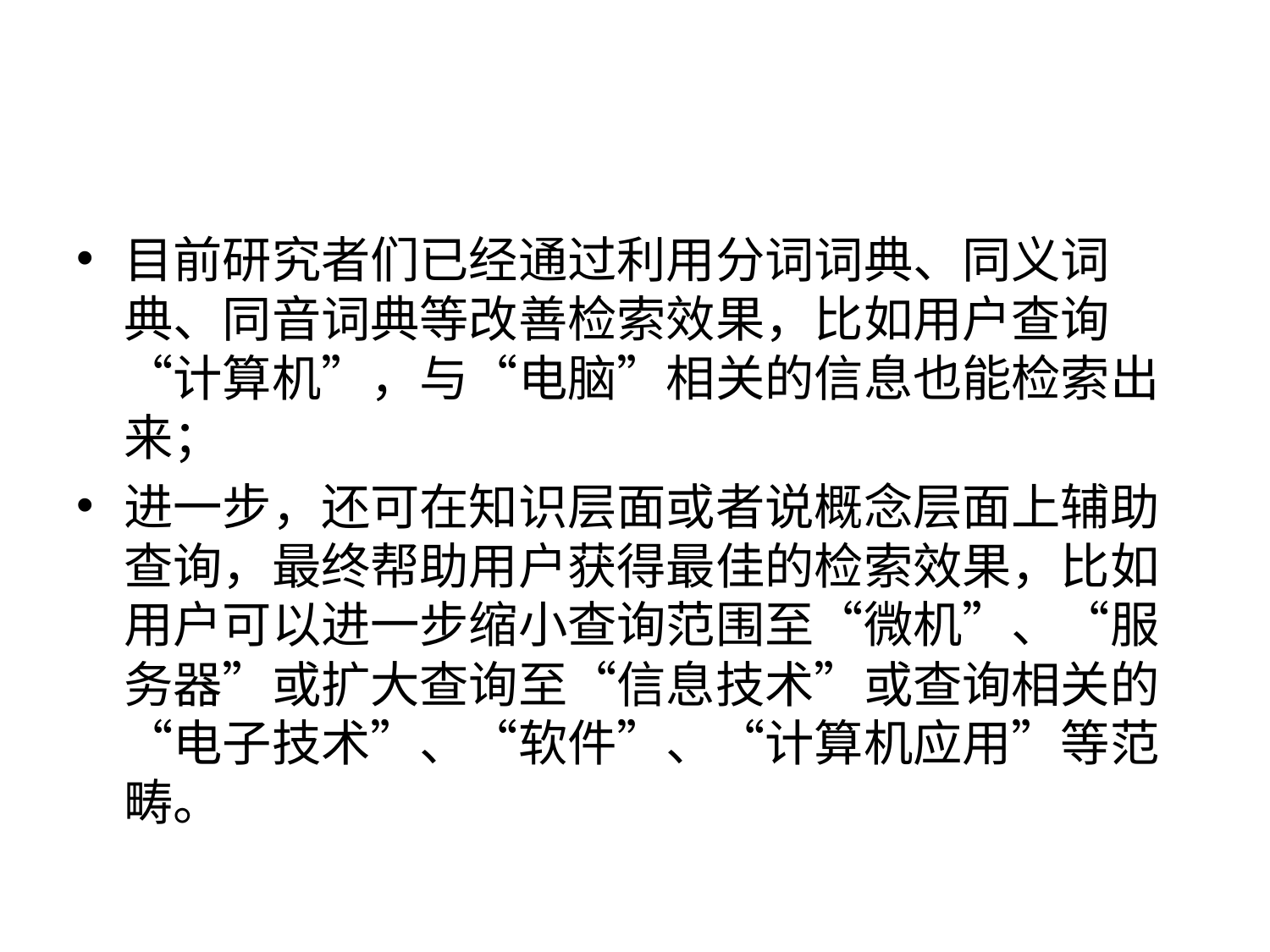

#
目前研究者们已经通过利用分词词典、同义词典、同音词典等改善检索效果，比如用户查询“计算机”，与“电脑”相关的信息也能检索出来；
进一步，还可在知识层面或者说概念层面上辅助查询，最终帮助用户获得最佳的检索效果，比如用户可以进一步缩小查询范围至“微机”、“服务器”或扩大查询至“信息技术”或查询相关的“电子技术”、“软件”、“计算机应用”等范畴。